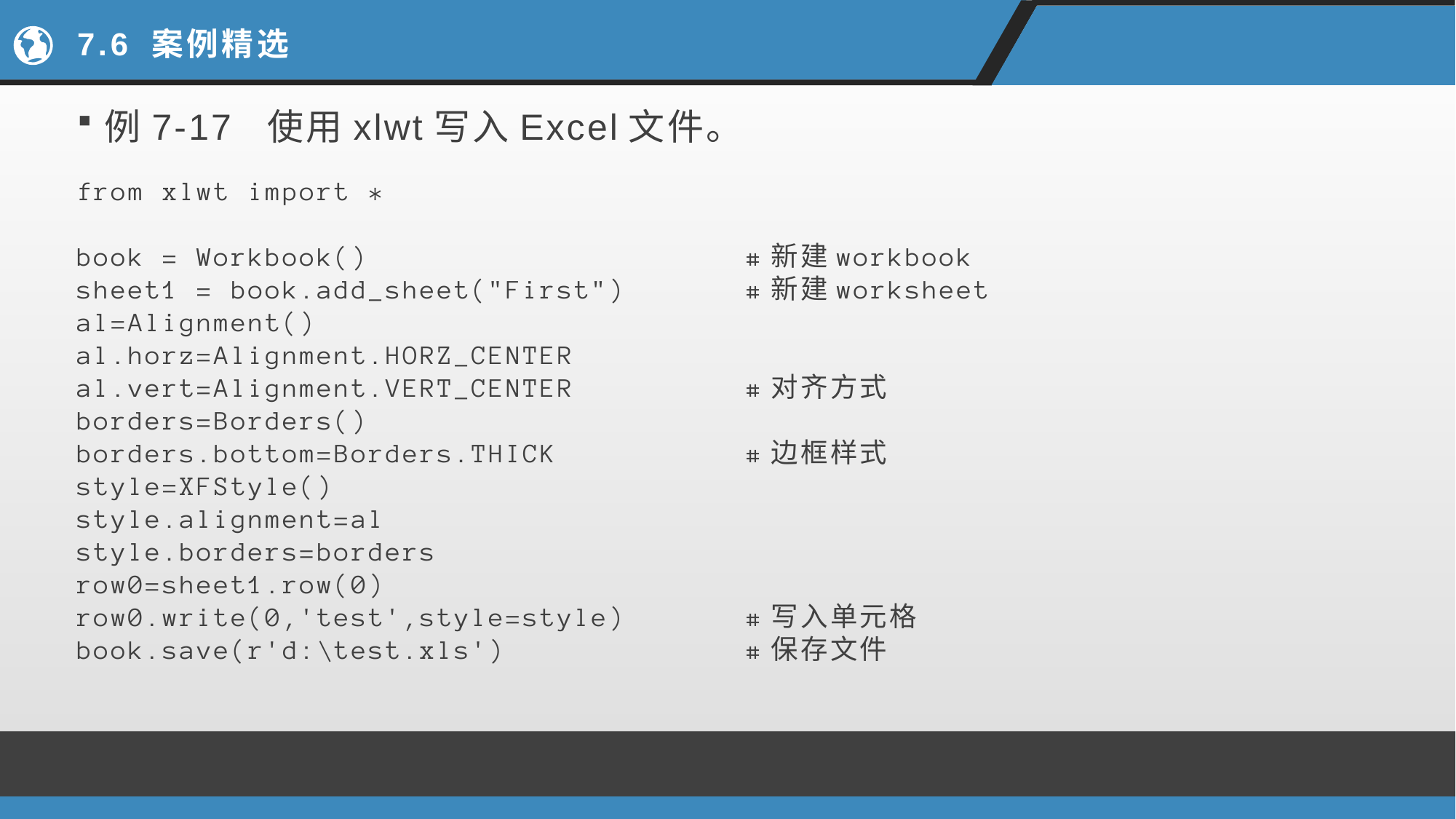

# 7.6 案例精选

例7-17  使用xlwt写入Excel文件。

from xlwt import *

book = Workbook()                      #新建workbook
sheet1 = book.add_sheet("First")       #新建worksheet
al=Alignment()
al.horz=Alignment.HORZ_CENTER
al.vert=Alignment.VERT_CENTER          #对齐方式
borders=Borders()
borders.bottom=Borders.THICK           #边框样式
style=XFStyle()
style.alignment=al
style.borders=borders
row0=sheet1.row(0)
row0.write(0,'test',style=style)       #写入单元格
book.save(r'd:\test.xls')              #保存文件